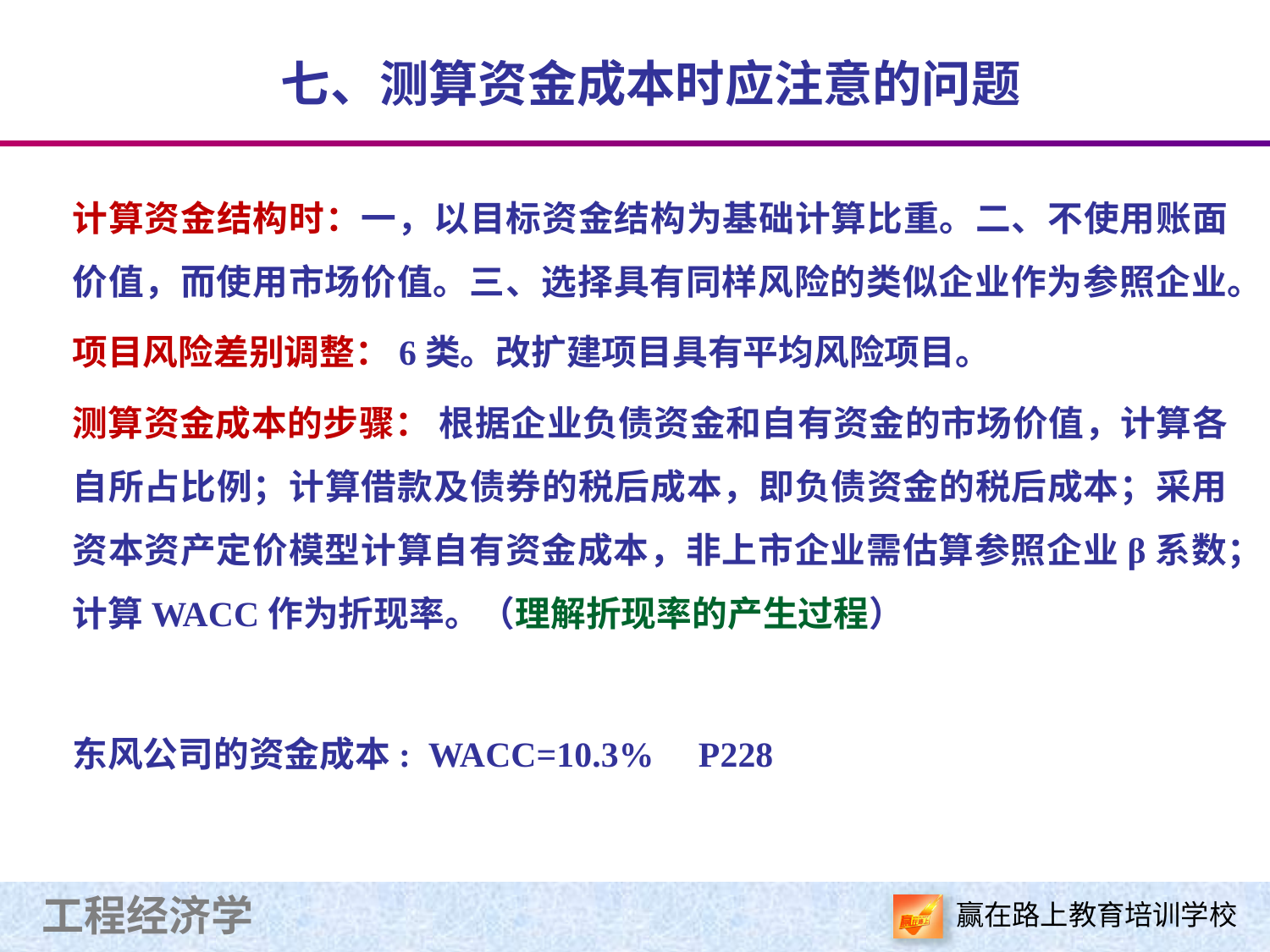

# 七、测算资金成本时应注意的问题
计算资金结构时：一，以目标资金结构为基础计算比重。二、不使用账面价值，而使用市场价值。三、选择具有同样风险的类似企业作为参照企业。
项目风险差别调整：6类。改扩建项目具有平均风险项目。
测算资金成本的步骤： 根据企业负债资金和自有资金的市场价值，计算各自所占比例；计算借款及债券的税后成本，即负债资金的税后成本；采用资本资产定价模型计算自有资金成本，非上市企业需估算参照企业β系数；计算WACC作为折现率。（理解折现率的产生过程）

东风公司的资金成本:  WACC=10.3%     P228